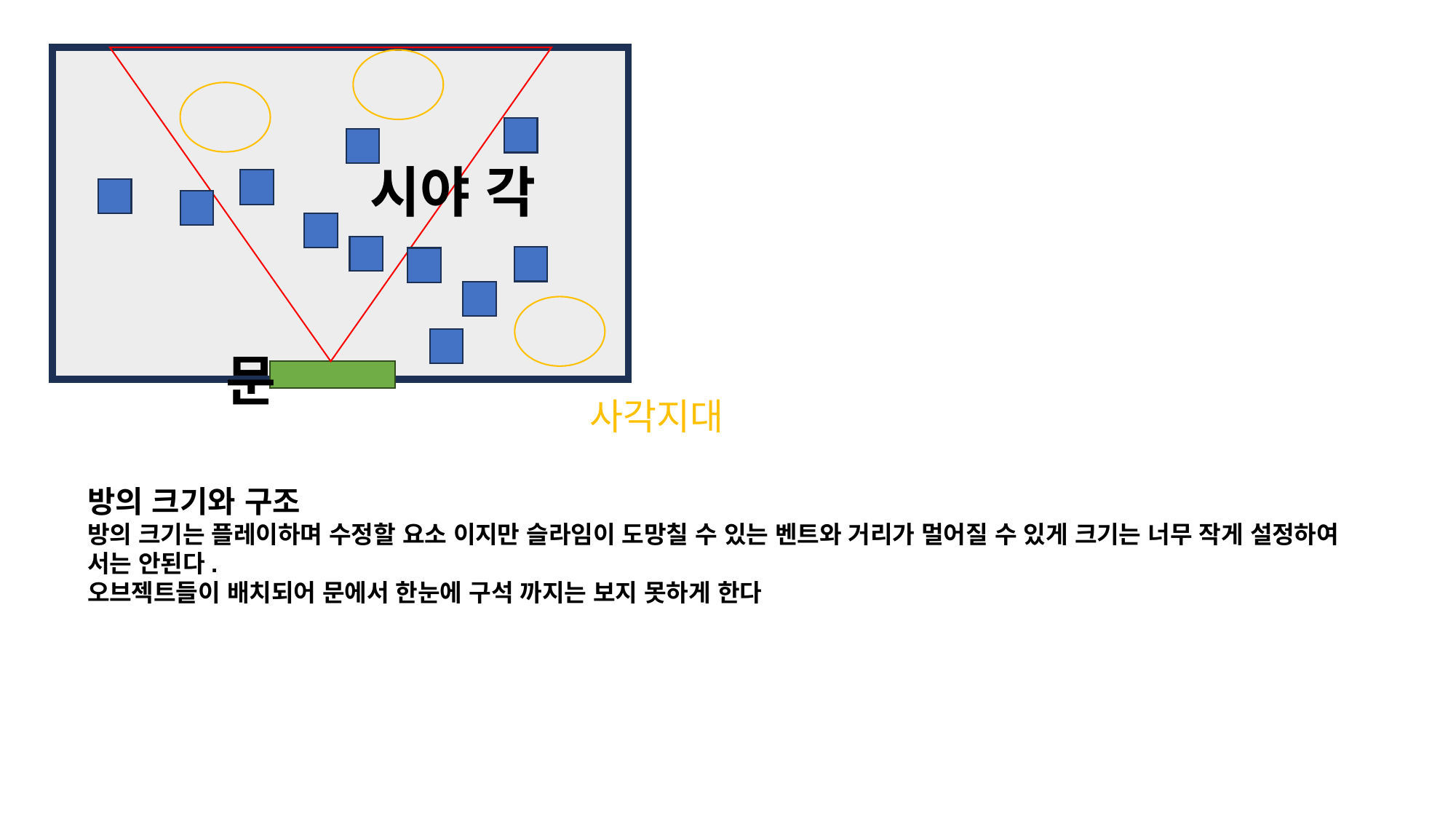

시야 각

문

사각지대
방의 크기와 구조
방의 크기는 플레이하며 수정할 요소 이지만 슬라임이 도망칠 수 있는 벤트와 거리가 멀어질 수 있게 크기는 너무 작게 설정하여 서는 안된다.
오브젝트들이 배치되어 문에서 한눈에 구석 까지는 보지 못하게 한다